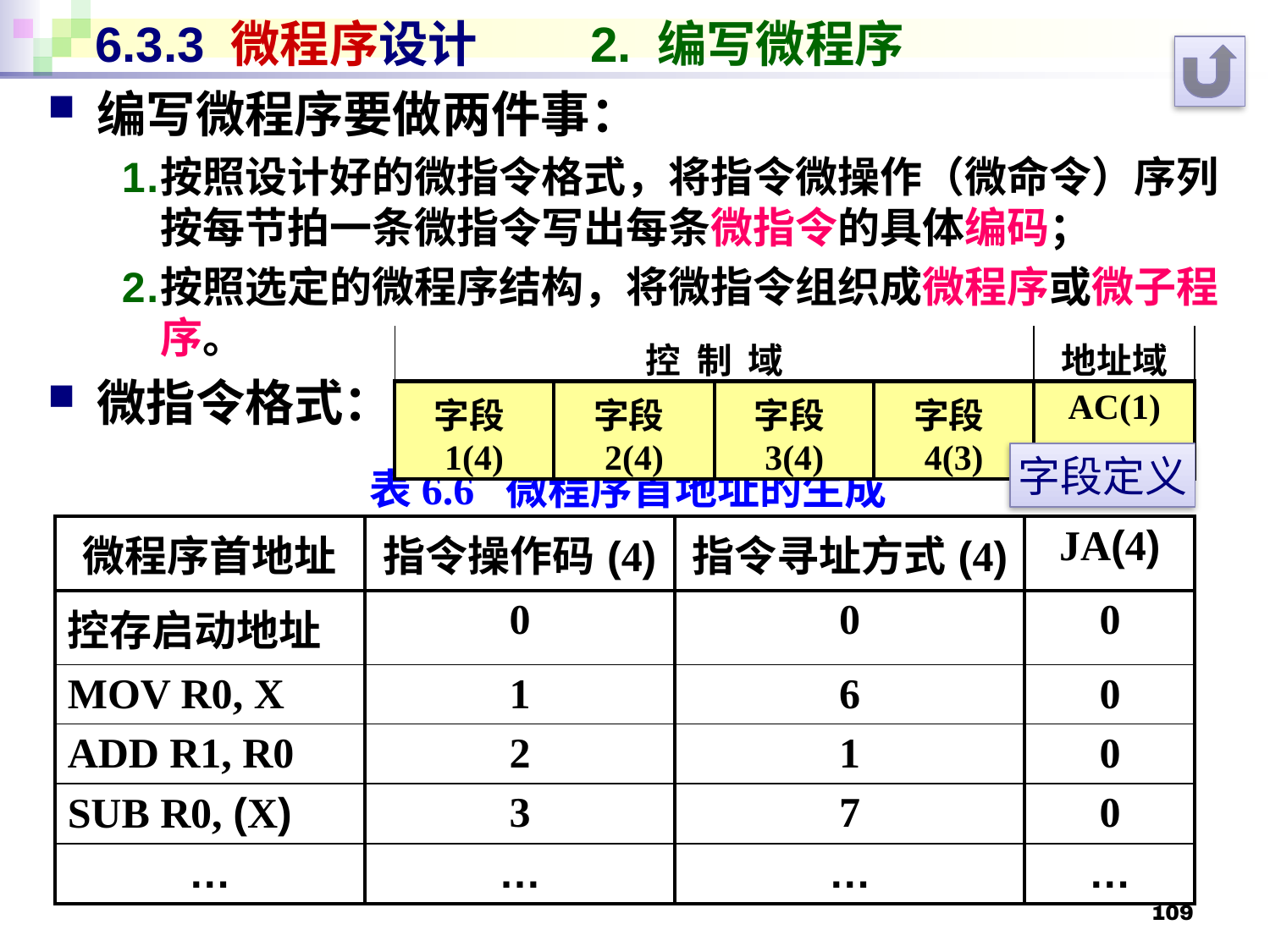

# 6.3.3 微程序设计         2. 编写微程序

编写微程序要做两件事：
按照设计好的微指令格式，将指令微操作（微命令）序列按每节拍一条微指令写出每条微指令的具体编码；
按照选定的微程序结构，将微指令组织成微程序或微子程序。
微指令格式：
| 控 制 域 |  |  |  | 地址域 |
| --- | --- | --- | --- | --- |
| 字段1(4) | 字段2(4) | 字段3(4) | 字段4(3) | AC(1) |
字段定义
表6.6  微程序首地址的生成
| 微程序首地址 | 指令操作码(4) | 指令寻址方式(4) | JA(4) |
| --- | --- | --- | --- |
| 控存启动地址 | 0 | 0 | 0 |
| MOV R0, X | 1 | 6 | 0 |
| ADD R1, R0 | 2 | 1 | 0 |
| SUB R0, (X) | 3 | 7 | 0 |
| … | … | … | … |
109